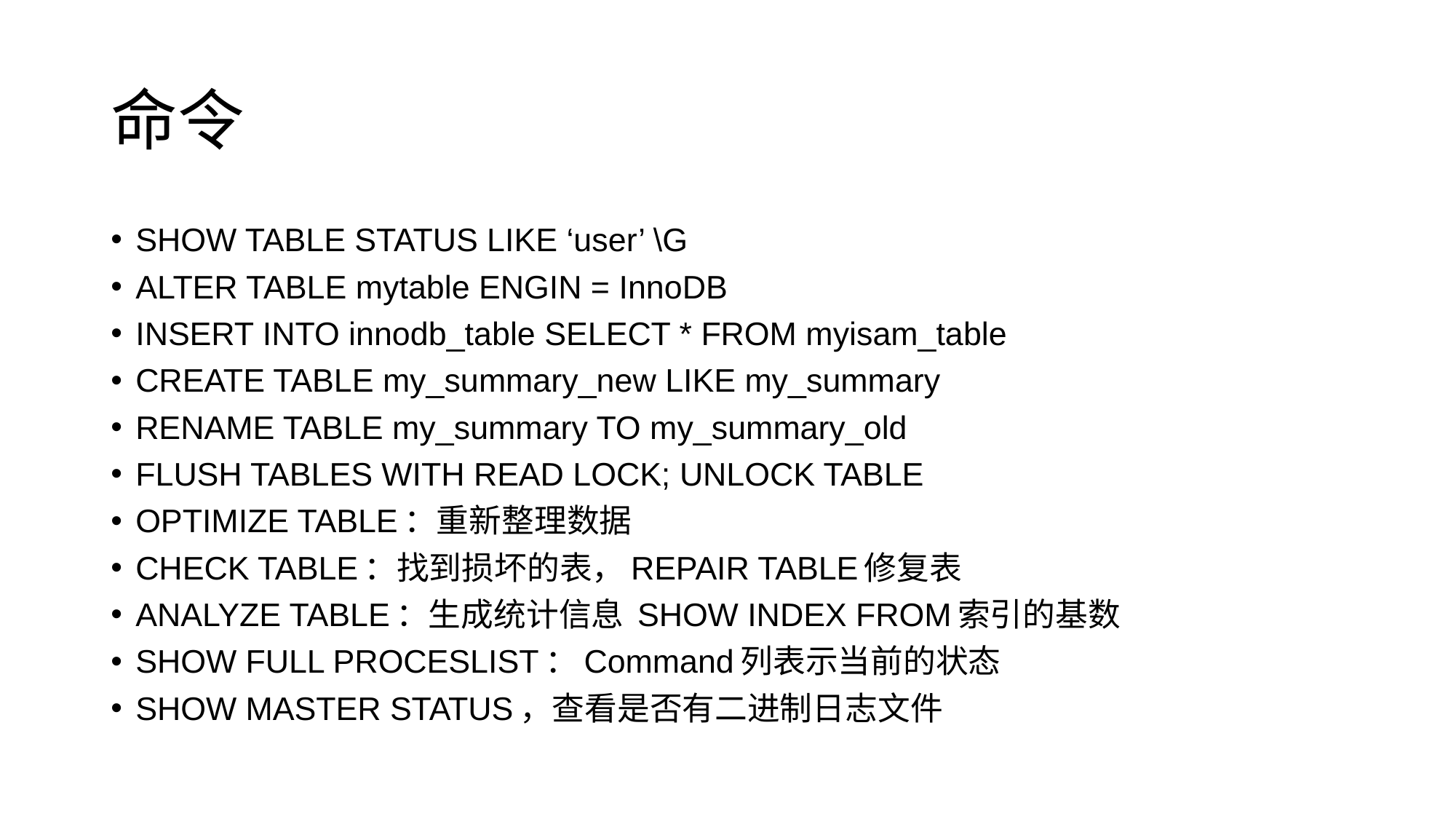

# 命令
SHOW TABLE STATUS LIKE ‘user’ \G
ALTER TABLE mytable ENGIN = InnoDB
INSERT INTO innodb_table SELECT * FROM myisam_table
CREATE TABLE my_summary_new LIKE my_summary
RENAME TABLE my_summary TO my_summary_old
FLUSH TABLES WITH READ LOCK; UNLOCK TABLE
OPTIMIZE TABLE：重新整理数据
CHECK TABLE：找到损坏的表，REPAIR TABLE修复表
ANALYZE TABLE：生成统计信息 SHOW INDEX FROM索引的基数
SHOW FULL PROCESLIST：Command列表示当前的状态
SHOW MASTER STATUS，查看是否有二进制日志文件